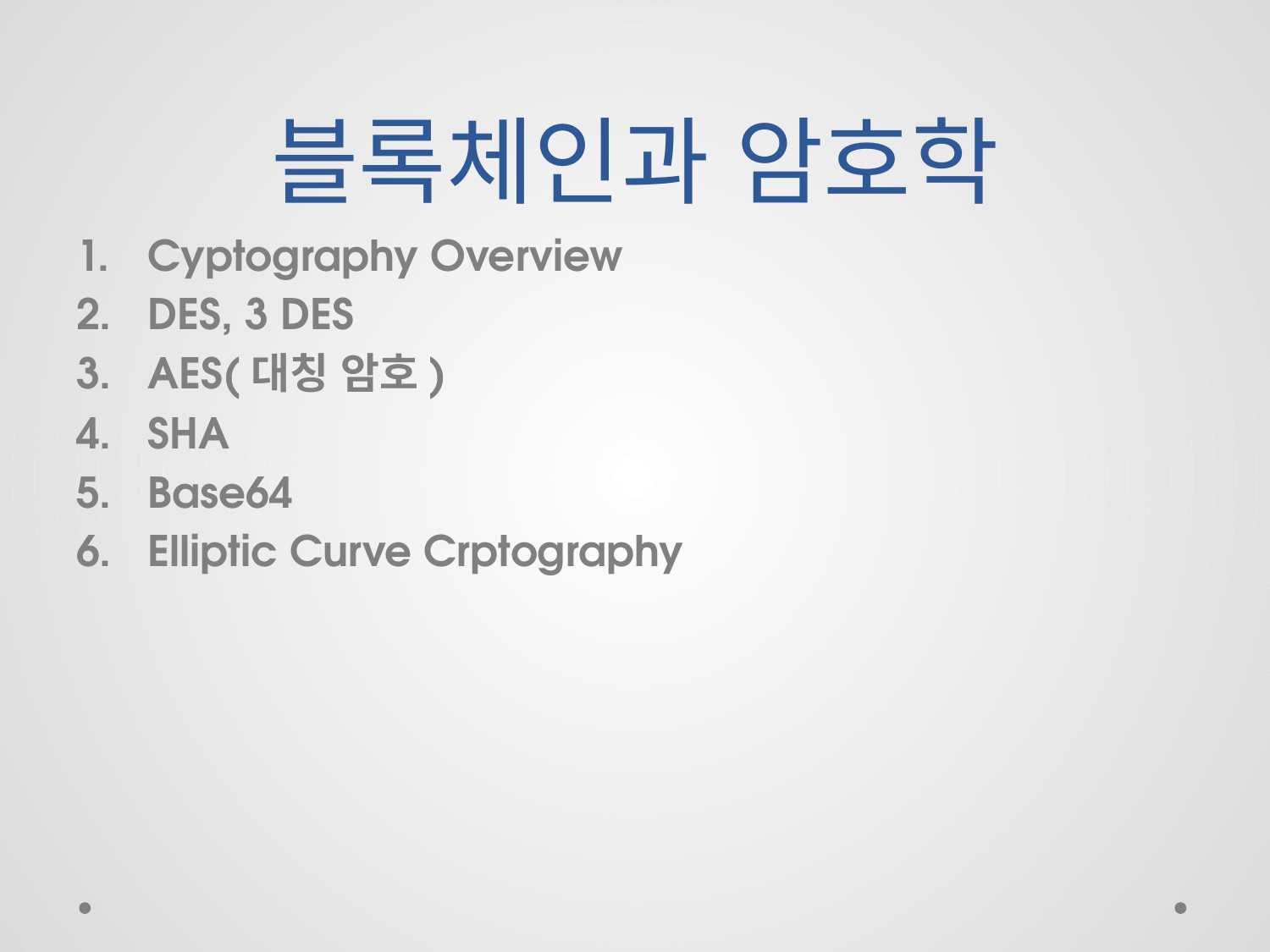

# 블록체인과 암호학
Cyptography Overview
DES, 3 DES
AES(대칭 암호)
SHA
Base64
Elliptic Curve Crptography